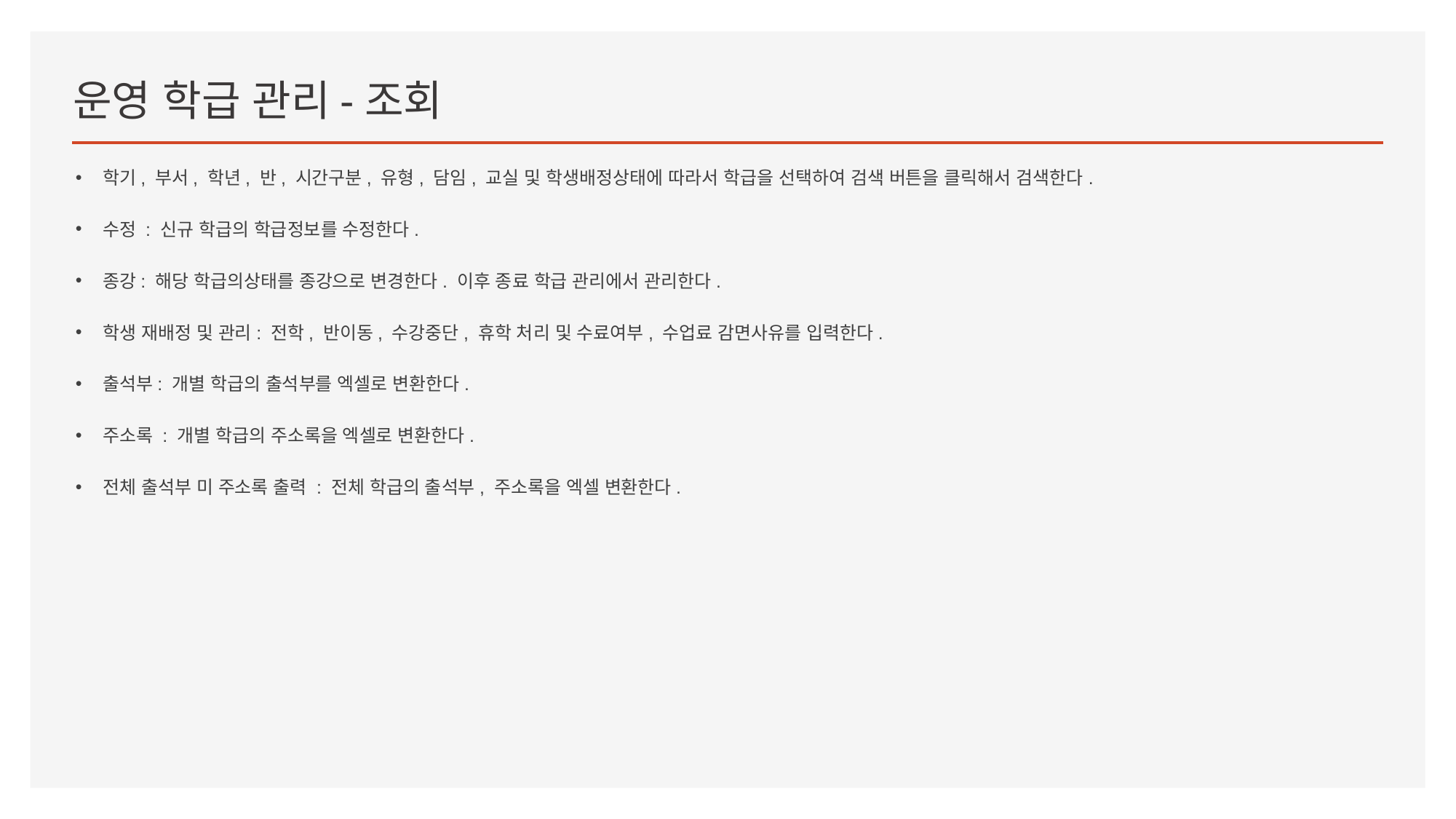

# 운영 학급 관리-조회
학기, 부서, 학년, 반, 시간구분, 유형, 담임, 교실 및 학생배정상태에 따라서 학급을 선택하여 검색 버튼을 클릭해서 검색한다.
수정 : 신규 학급의 학급정보를 수정한다.
종강: 해당 학급의상태를 종강으로 변경한다. 이후 종료 학급 관리에서 관리한다.
학생 재배정 및 관리: 전학, 반이동, 수강중단, 휴학 처리 및 수료여부, 수업료 감면사유를 입력한다.
출석부: 개별 학급의 출석부를 엑셀로 변환한다.
주소록 : 개별 학급의 주소록을 엑셀로 변환한다.
전체 출석부 미 주소록 출력 : 전체 학급의 출석부, 주소록을 엑셀 변환한다.